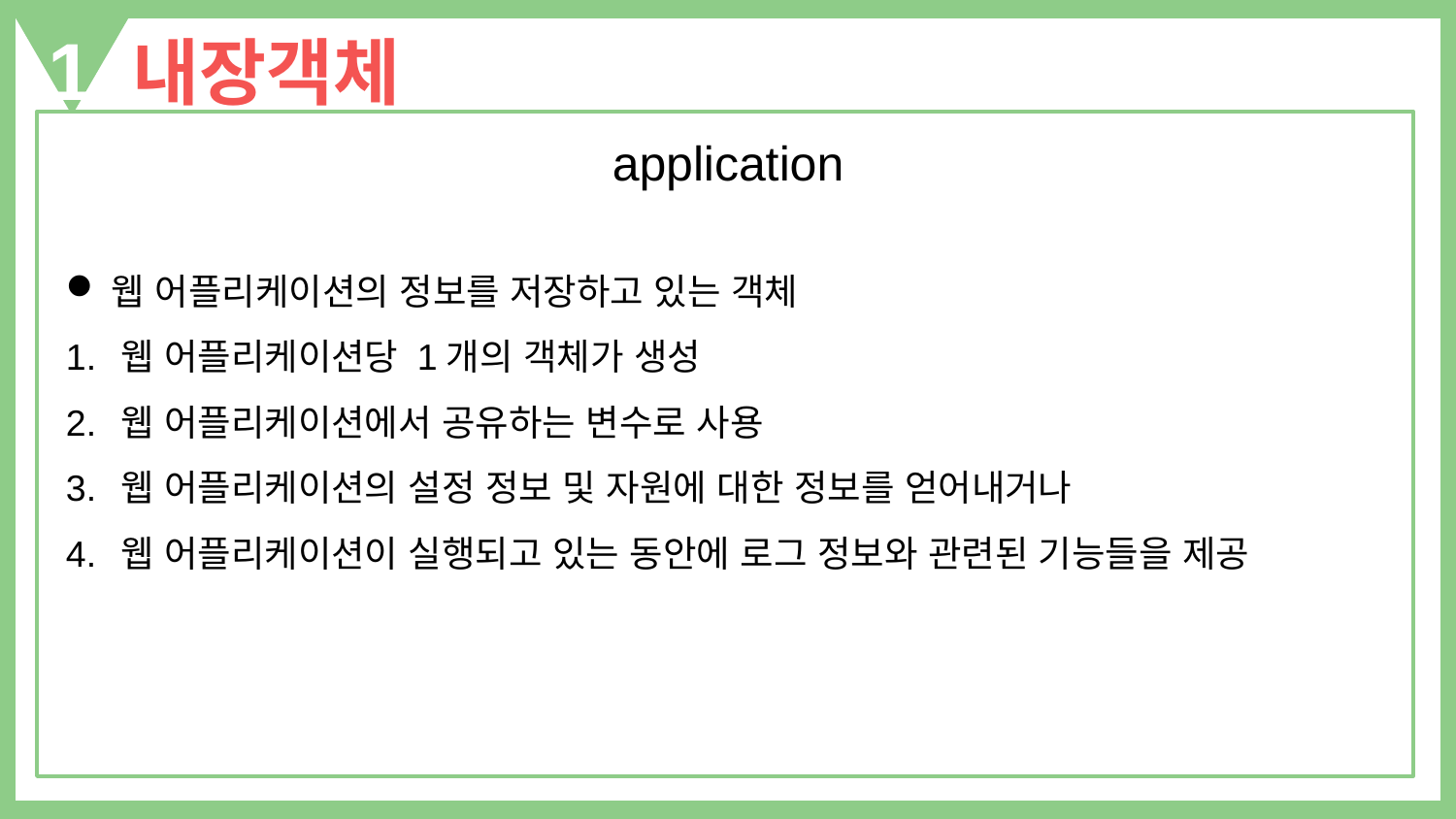

1
내장객체
application
웹 어플리케이션의 정보를 저장하고 있는 객체
웹 어플리케이션당 1개의 객체가 생성
웹 어플리케이션에서 공유하는 변수로 사용
웹 어플리케이션의 설정 정보 및 자원에 대한 정보를 얻어내거나
웹 어플리케이션이 실행되고 있는 동안에 로그 정보와 관련된 기능들을 제공